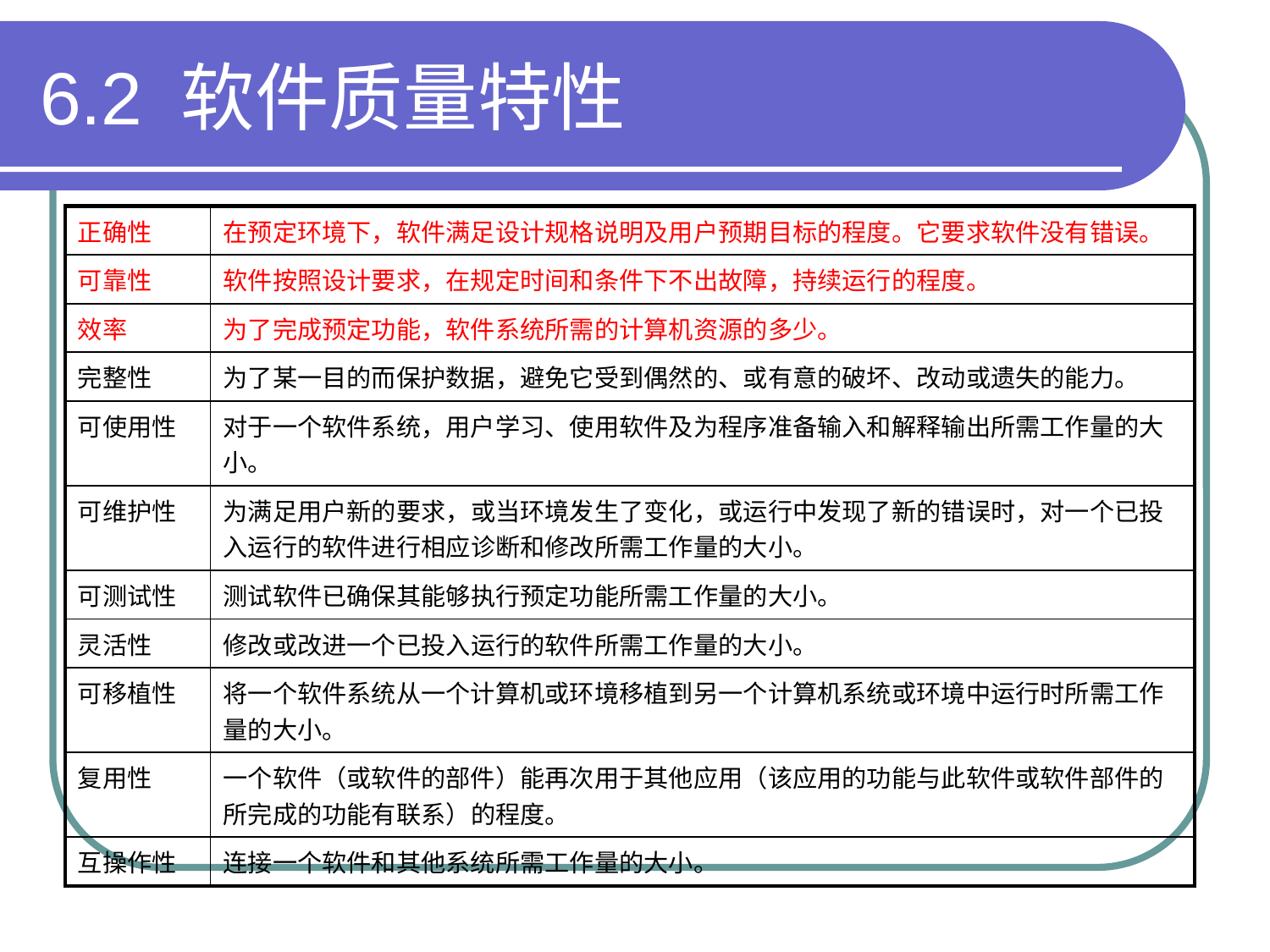

# 6.2 软件质量特性
| 正确性 | 在预定环境下，软件满足设计规格说明及用户预期目标的程度。它要求软件没有错误。 |
| --- | --- |
| 可靠性 | 软件按照设计要求，在规定时间和条件下不出故障，持续运行的程度。 |
| 效率 | 为了完成预定功能，软件系统所需的计算机资源的多少。 |
| 完整性 | 为了某一目的而保护数据，避免它受到偶然的、或有意的破坏、改动或遗失的能力。 |
| 可使用性 | 对于一个软件系统，用户学习、使用软件及为程序准备输入和解释输出所需工作量的大小。 |
| 可维护性 | 为满足用户新的要求，或当环境发生了变化，或运行中发现了新的错误时，对一个已投入运行的软件进行相应诊断和修改所需工作量的大小。 |
| 可测试性 | 测试软件已确保其能够执行预定功能所需工作量的大小。 |
| 灵活性 | 修改或改进一个已投入运行的软件所需工作量的大小。 |
| 可移植性 | 将一个软件系统从一个计算机或环境移植到另一个计算机系统或环境中运行时所需工作量的大小。 |
| 复用性 | 一个软件（或软件的部件）能再次用于其他应用（该应用的功能与此软件或软件部件的所完成的功能有联系）的程度。 |
| 互操作性 | 连接一个软件和其他系统所需工作量的大小。 |

24